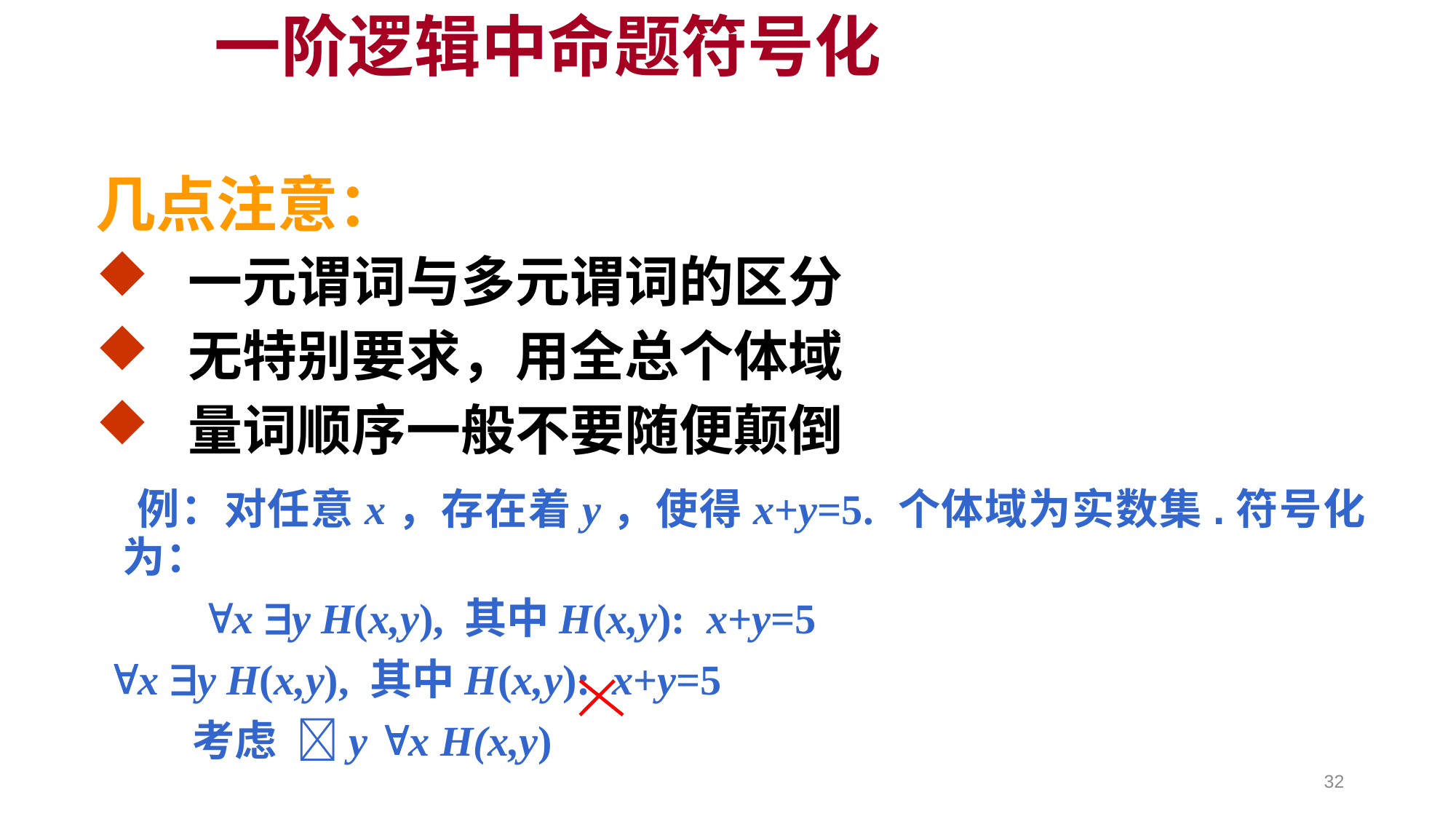

# 一阶逻辑中命题符号化
几点注意：
  一元谓词与多元谓词的区分
  无特别要求，用全总个体域
  量词顺序一般不要随便颠倒
  例：对任意x，存在着y，使得x+y=5. 个体域为实数集.符号化为：
         ∀x ∃y H(x,y), 其中H(x,y):  x+y=5
 ∀x ∃y H(x,y), 其中H(x,y):  x+y=5
         考虑  ∃y ∀x H(x,y)

32